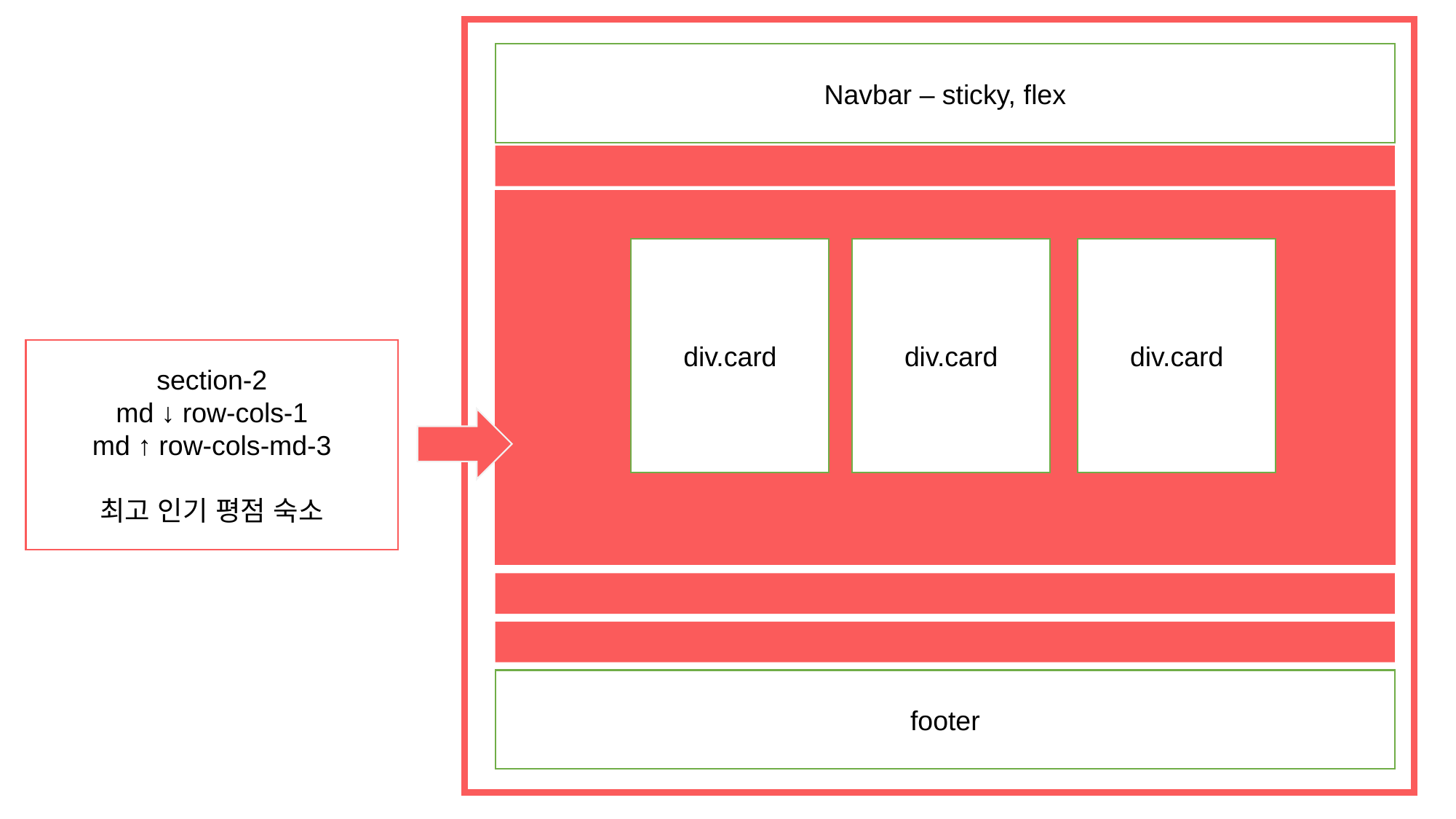

Navbar – sticky, flex

div.card
div.card
div.card
section-2
md ↓ row-cols-1
md ↑ row-cols-md-3

최고 인기 평점 숙소

footer